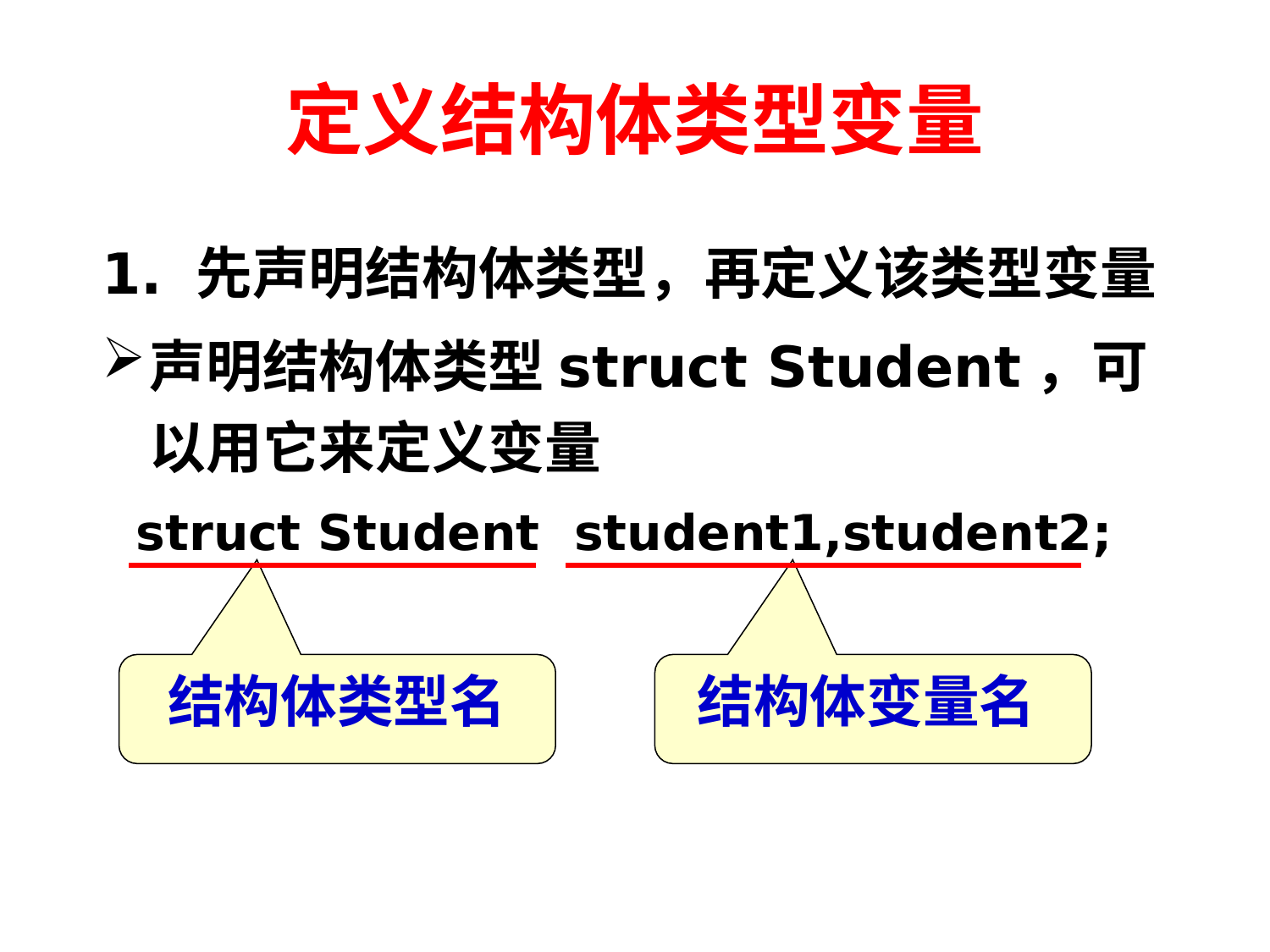

# 定义结构体类型变量
1. 先声明结构体类型，再定义该类型变量
声明结构体类型struct Student，可以用它来定义变量
  struct Student  student1,student2;
结构体类型名
结构体变量名